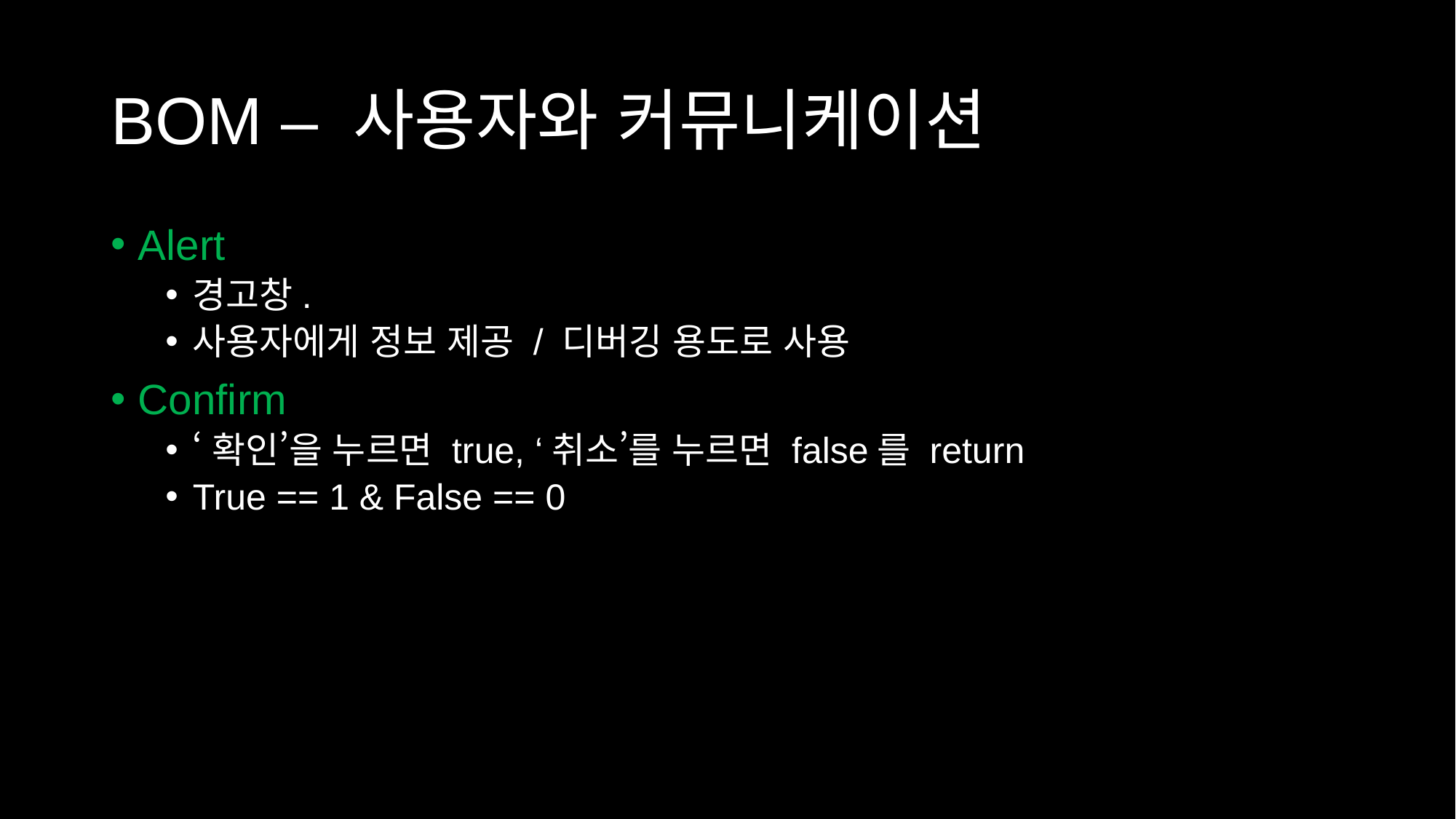

# BOM – 사용자와 커뮤니케이션
Alert
경고창.
사용자에게 정보 제공 / 디버깅 용도로 사용
Confirm
‘확인’을 누르면 true, ‘취소’를 누르면 false를 return
True == 1 & False == 0